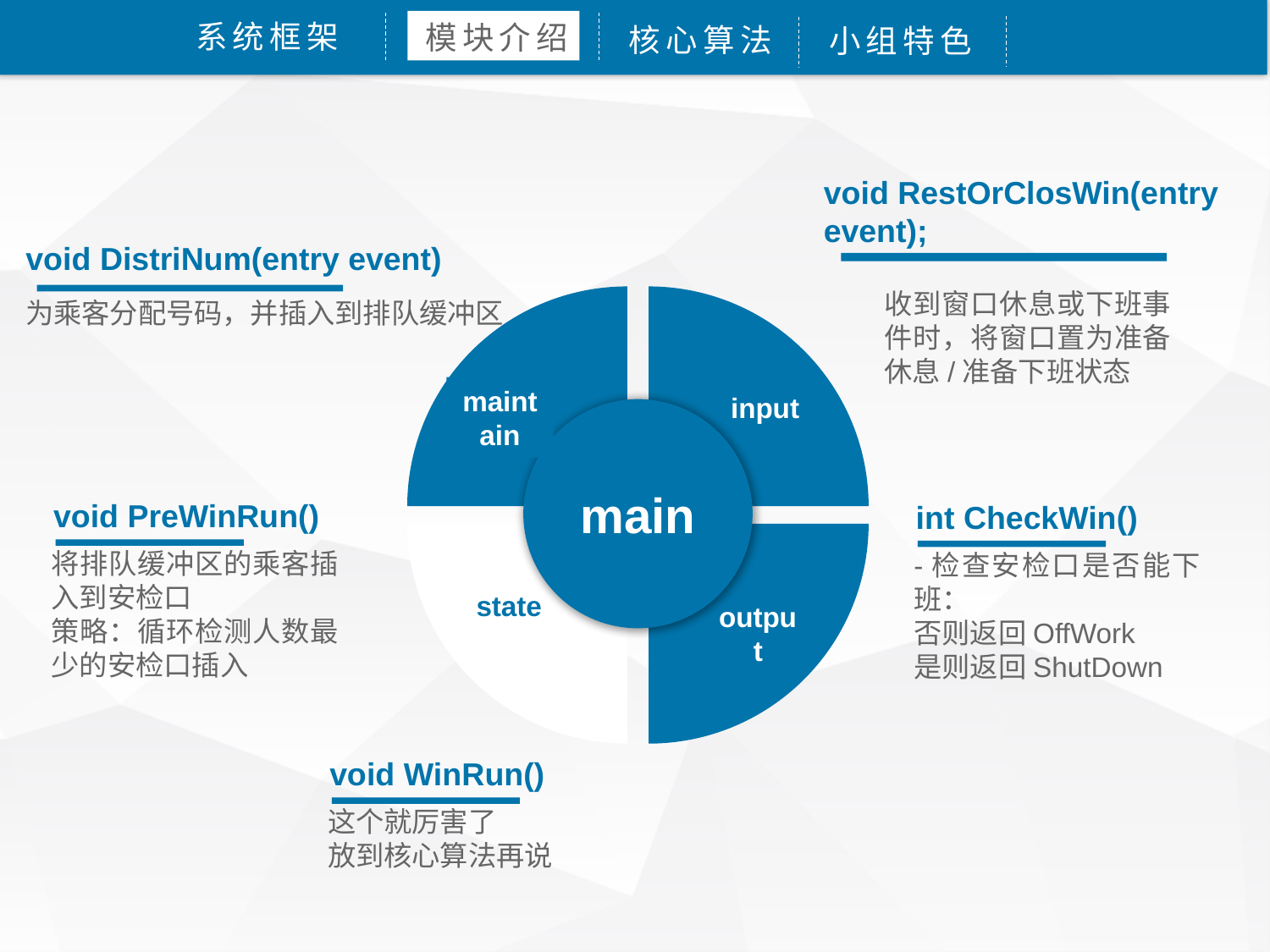

系统框架

模块介绍
核心算法
小组特色
void RestOrClosWin(entry event);

void DistriNum(entry event)

为乘客分配号码，并插入到排队缓冲区
收到窗口休息或下班事件时，将窗口置为准备休息/准备下班状态

maintain
main
input
void PreWinRun()

将排队缓冲区的乘客插入到安检口
策略：循环检测人数最少的安检口插入
int CheckWin()

-检查安检口是否能下班：
否则返回OffWork
是则返回ShutDown
state
output
void WinRun()

这个就厉害了
放到核心算法再说